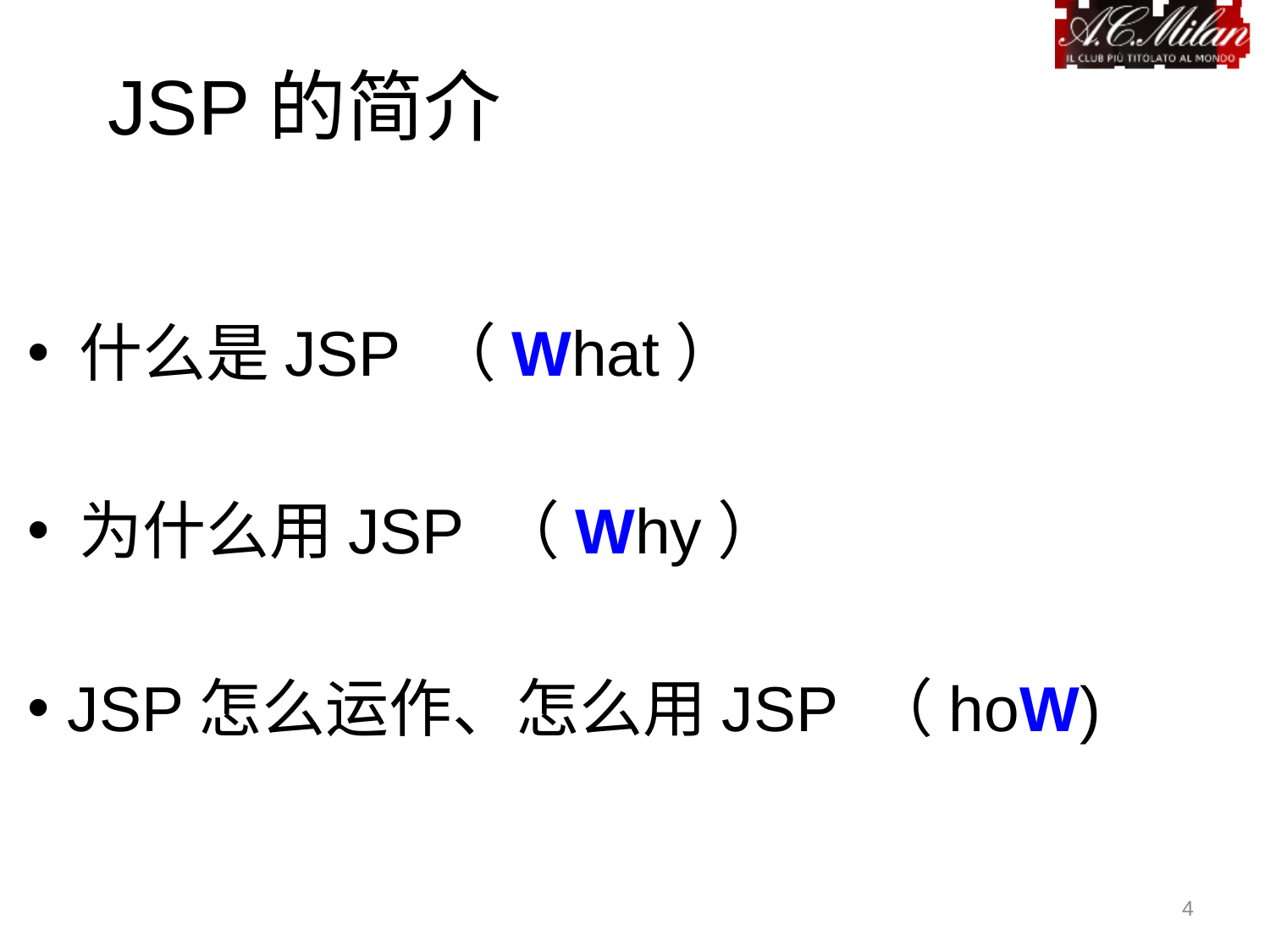

JSP的简介
 什么是JSP （What）

 为什么用JSP （Why）

 JSP怎么运作、怎么用JSP （hoW)
4